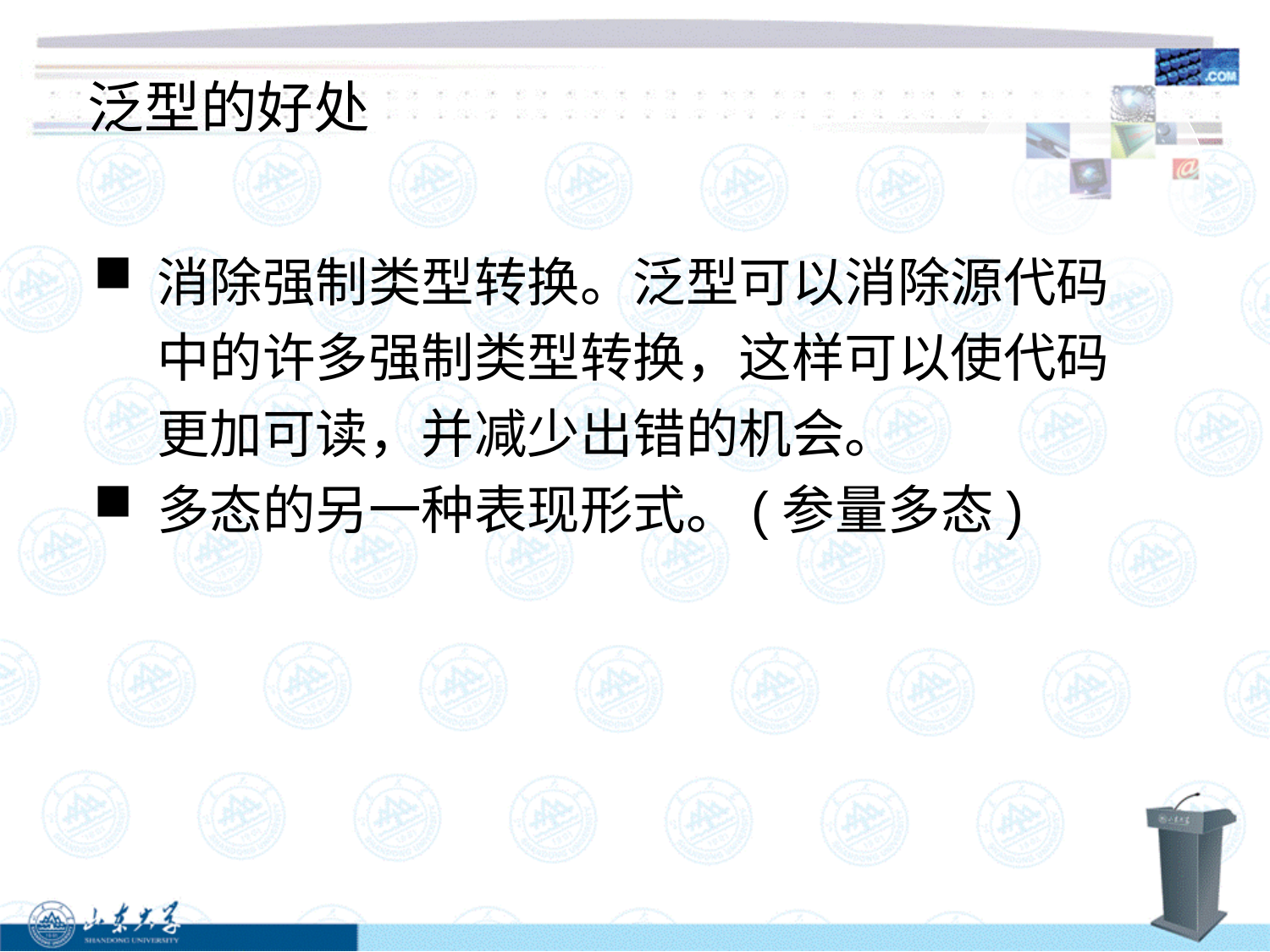

泛型的好处

消除强制类型转换。泛型可以消除源代码中的许多强制类型转换，这样可以使代码更加可读，并减少出错的机会。
多态的另一种表现形式。(参量多态)